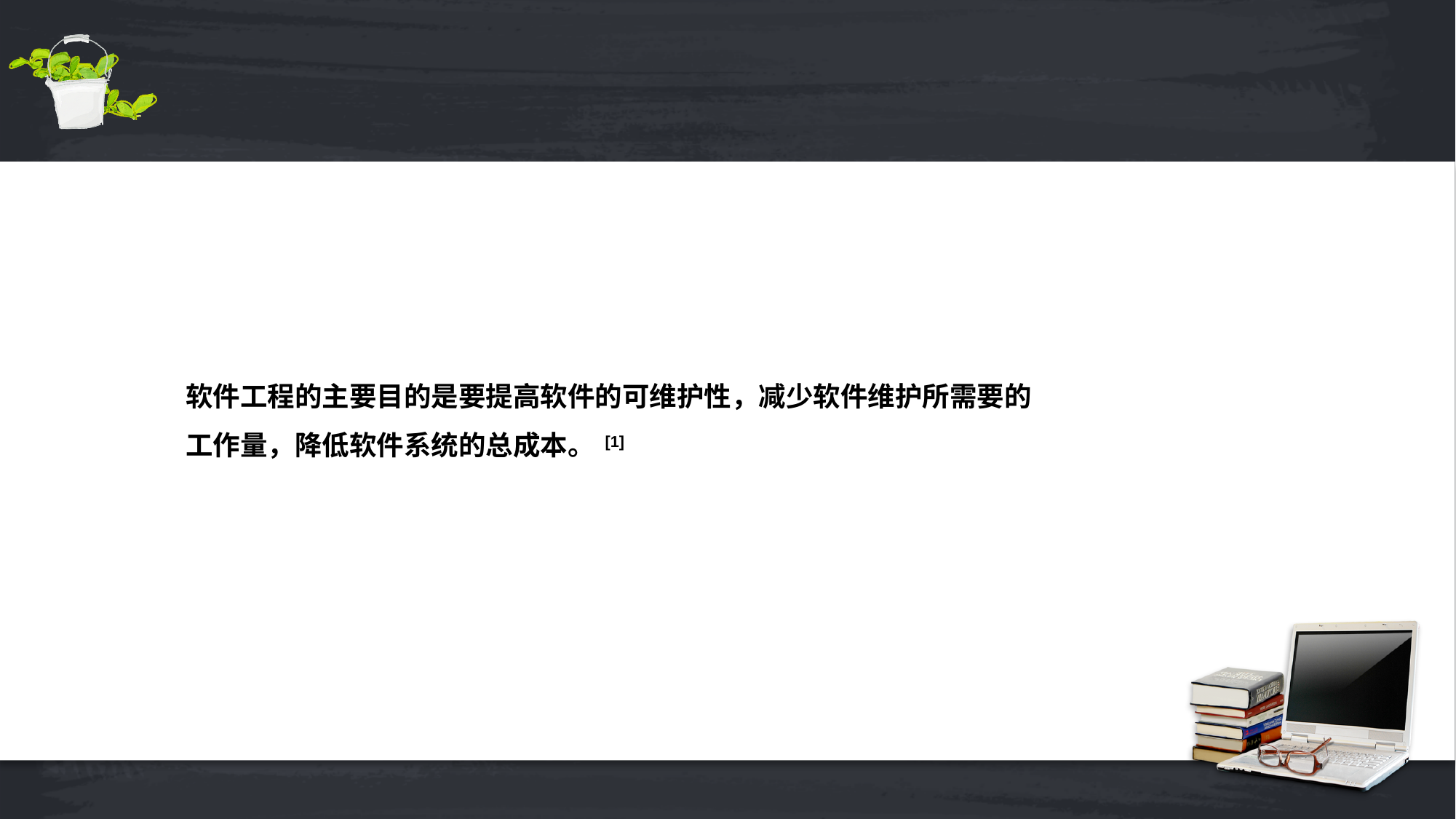

软件工程的主要目的是要提高软件的可维护性，减少软件维护所需要的工作量，降低软件系统的总成本。 [1]